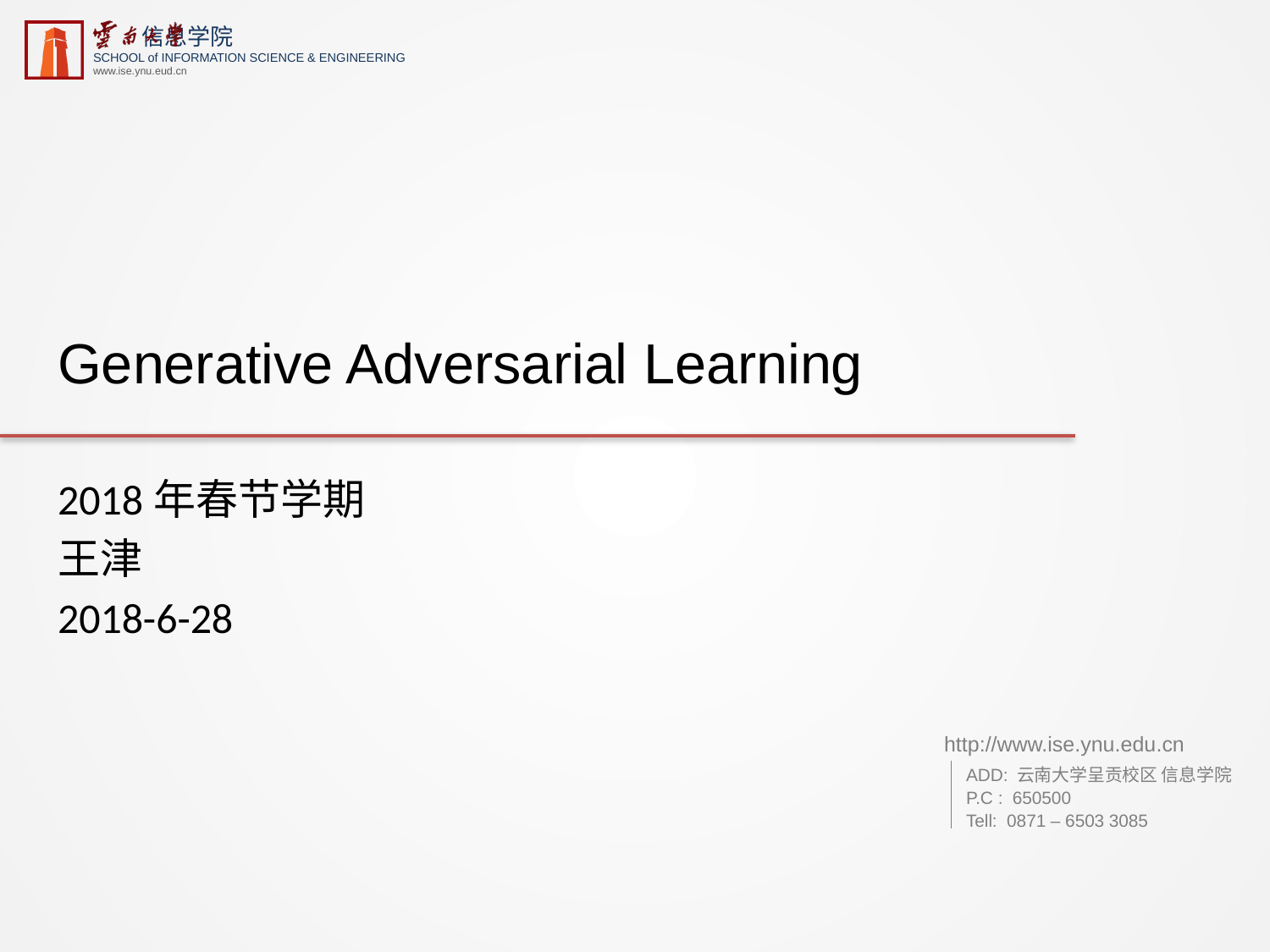

# Generative Adversarial Learning
2018年春节学期
王津
2018-6-28